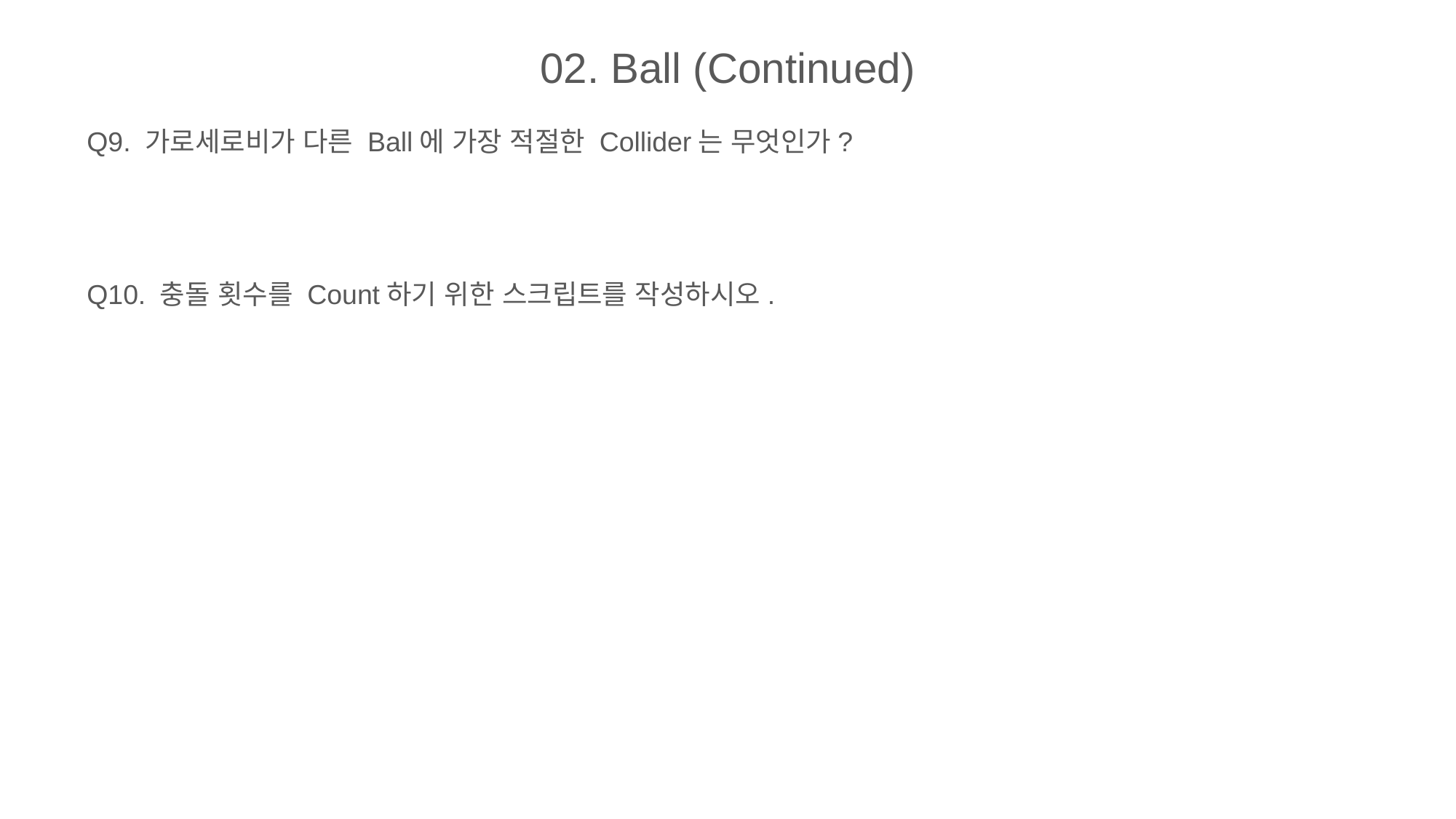

# 02. Ball (Continued)
Q9. 가로세로비가 다른 Ball에 가장 적절한 Collider는 무엇인가?

Q10. 충돌 횟수를 Count하기 위한 스크립트를 작성하시오.